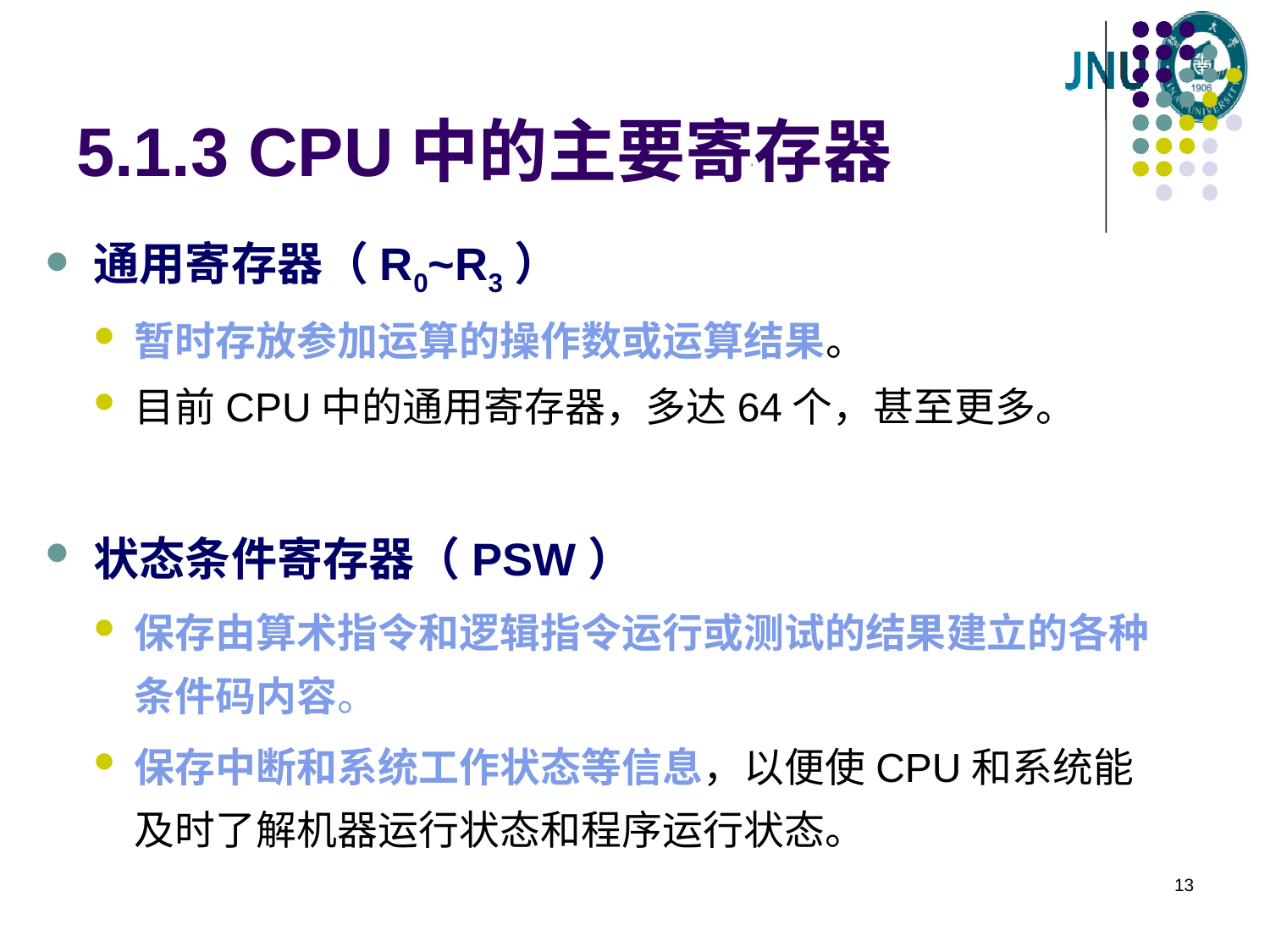

# 5.1.3 CPU中的主要寄存器
通用寄存器（R0~R3）
暂时存放参加运算的操作数或运算结果。
目前CPU中的通用寄存器，多达64个，甚至更多。

状态条件寄存器（PSW）
保存由算术指令和逻辑指令运行或测试的结果建立的各种条件码内容。
保存中断和系统工作状态等信息，以便使CPU和系统能及时了解机器运行状态和程序运行状态。
13